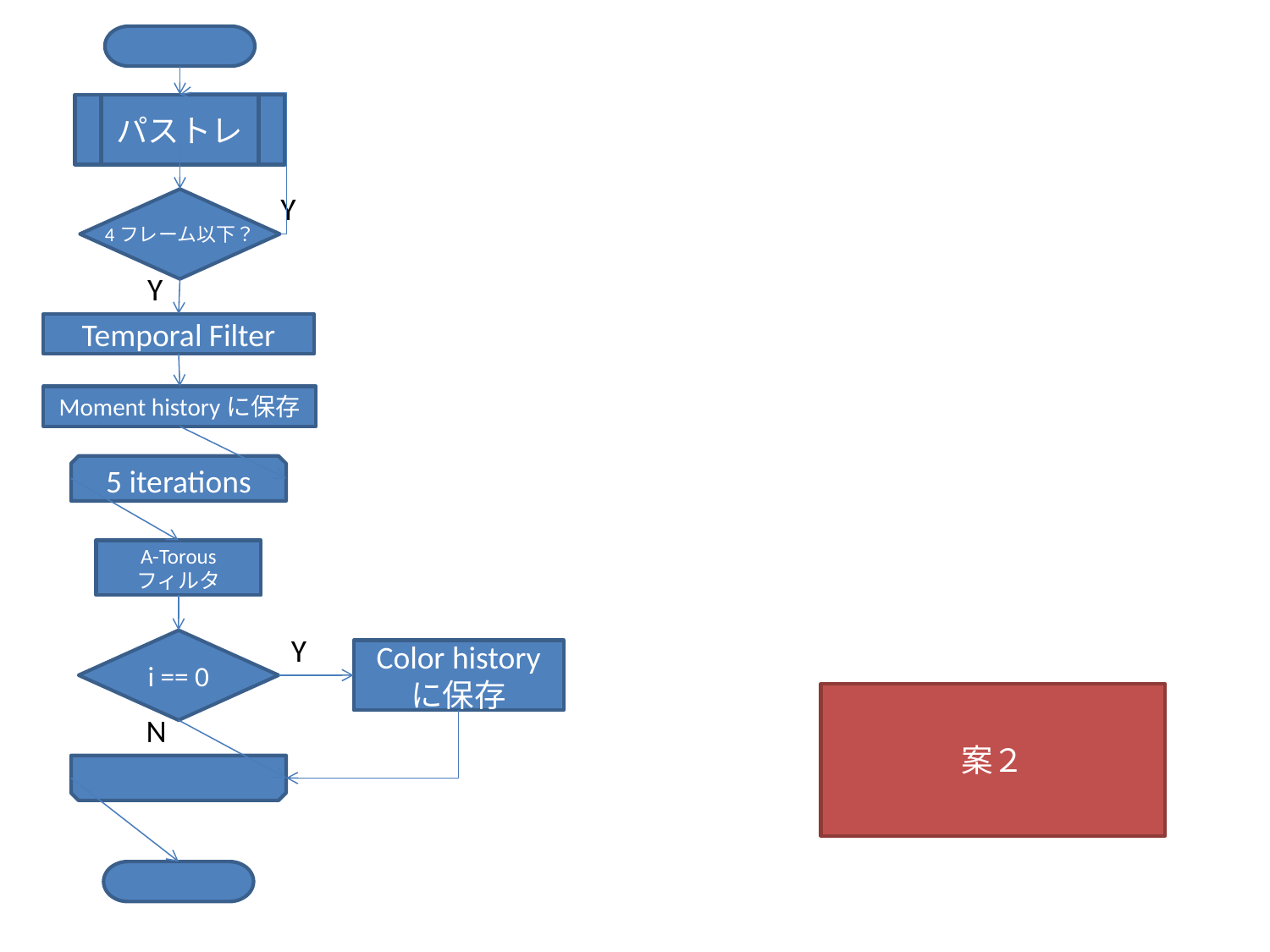

パストレ
Y
4フレーム以下？
Y
Temporal Filter
Moment historyに保存
5 iterations
A-Torous
フィルタ
Y
i == 0
Color history
に保存
案２
N